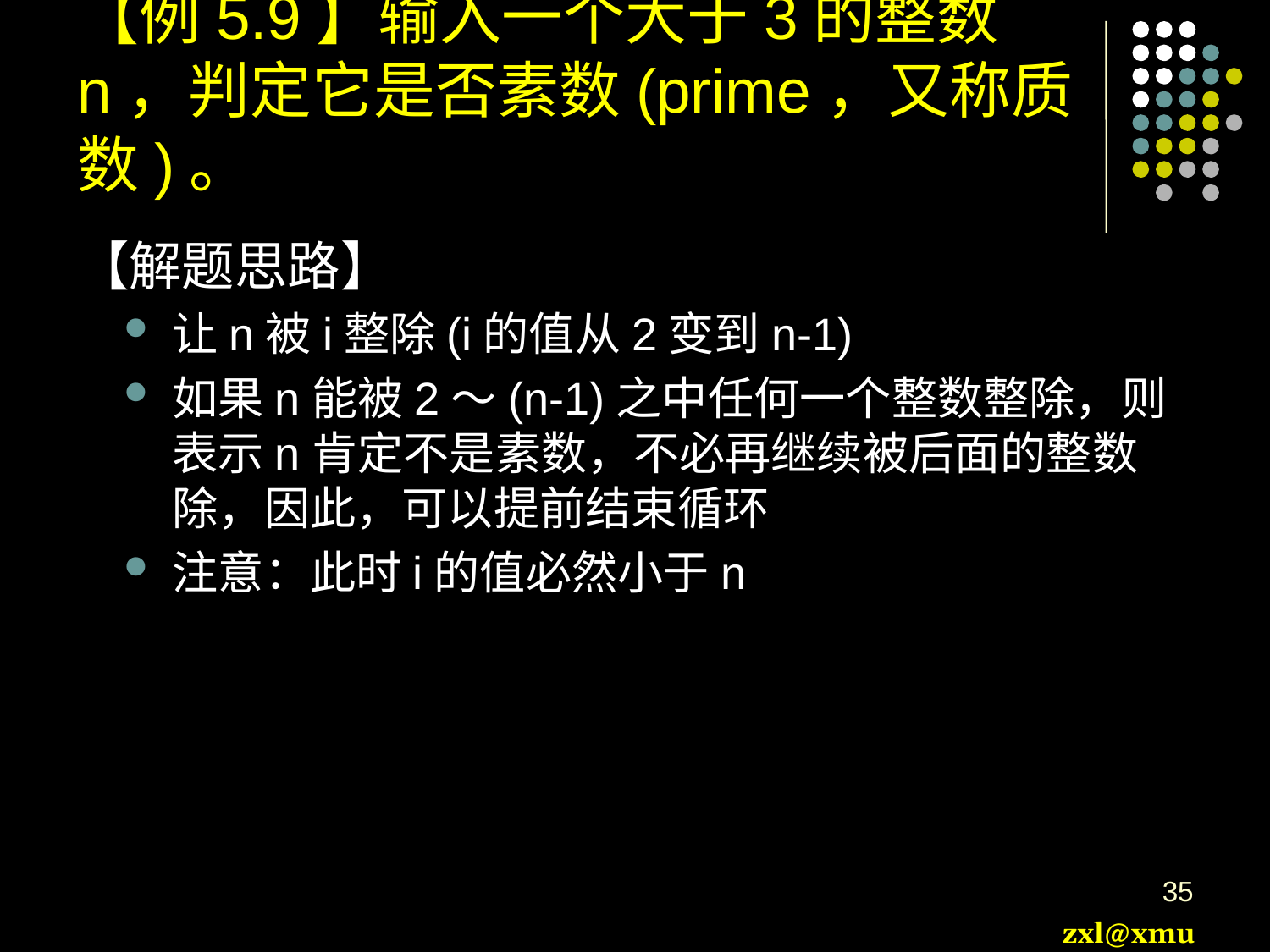

# 【例5.9】输入一个大于3的整数n，判定它是否素数(prime，又称质数)。
【解题思路】
让n被i整除(i的值从2变到n-1)
如果n能被2～(n-1)之中任何一个整数整除，则表示n肯定不是素数，不必再继续被后面的整数除，因此，可以提前结束循环
注意：此时i的值必然小于n

35